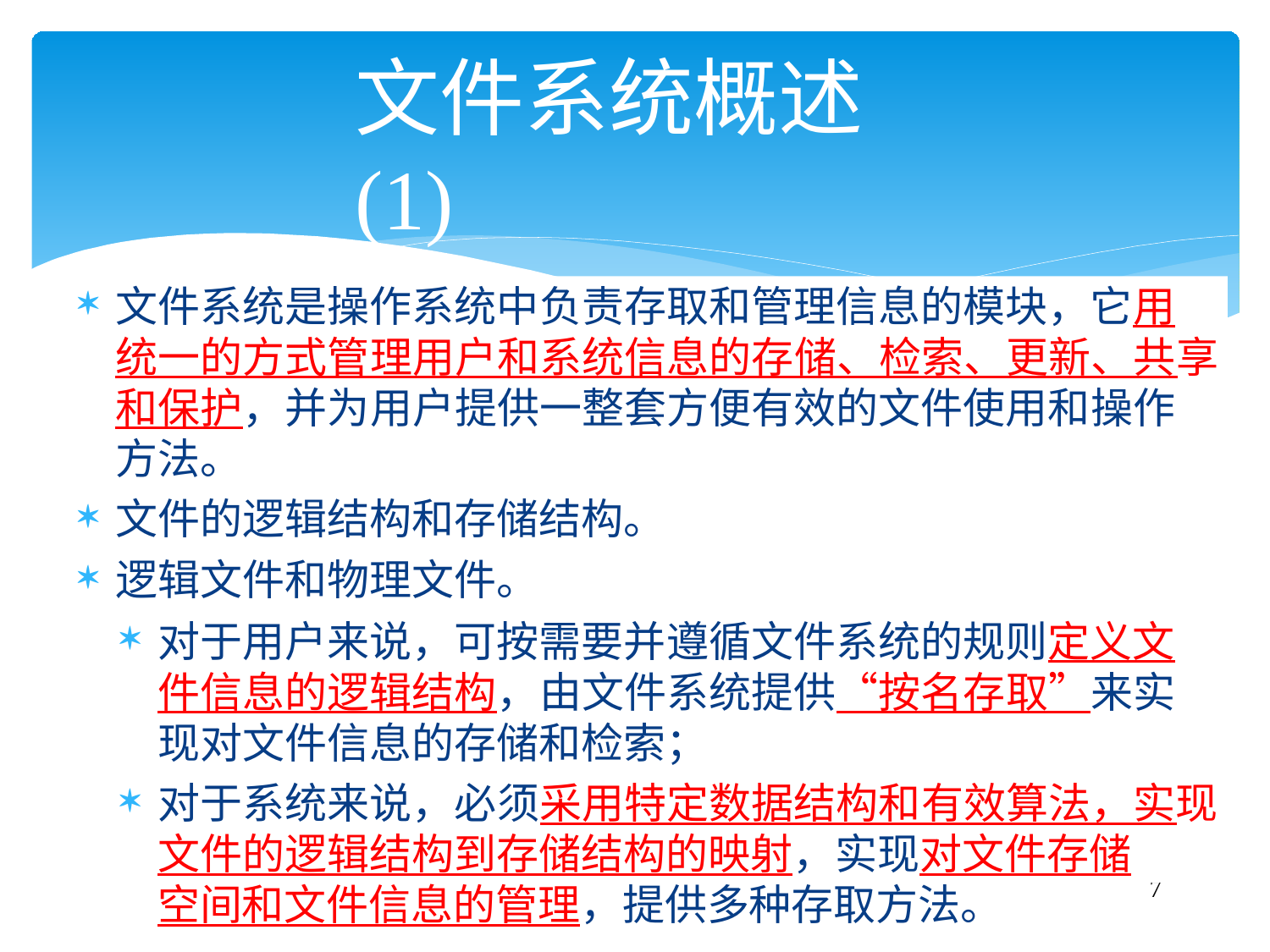

# 文件系统概述(1)

文件系统是操作系统中负责存取和管理信息的模块，它用 统一的方式管理用户和系统信息的存储、检索、更新、共享 和保护，并为用户提供一整套方便有效的文件使用和操作 方法。
文件的逻辑结构和存储结构。
逻辑文件和物理文件。
对于用户来说，可按需要并遵循文件系统的规则定义文 件信息的逻辑结构，由文件系统提供“按名存取”来实 现对文件信息的存储和检索；
对于系统来说，必须采用特定数据结构和有效算法，实现 文件的逻辑结构到存储结构的映射，实现对文件存储
7
空间和文件信息的管理，提供多种存取方法。